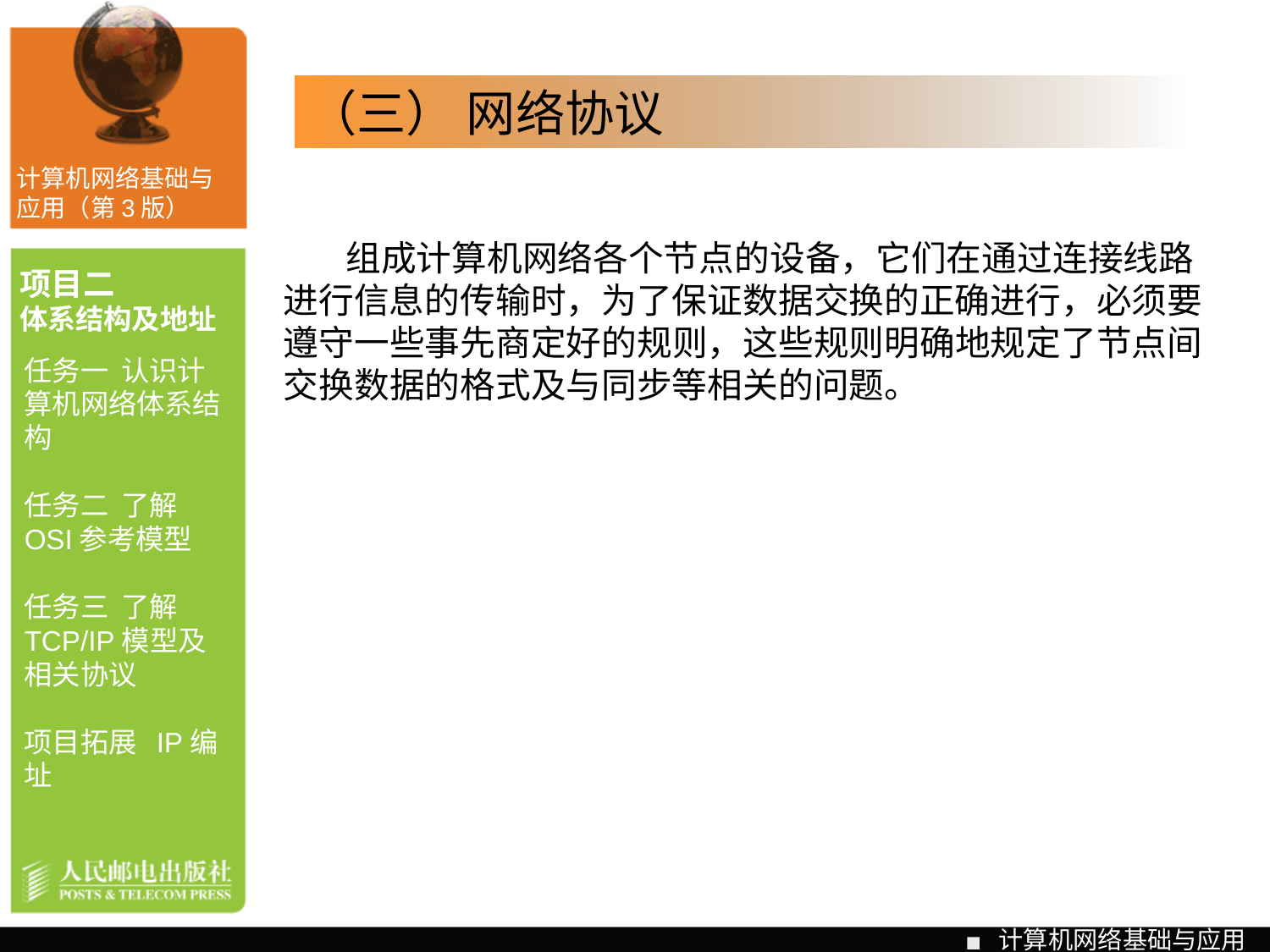

（三） 网络协议
计算机网络基础与应用（第3版）
组成计算机网络各个节点的设备，它们在通过连接线路进行信息的传输时，为了保证数据交换的正确进行，必须要遵守一些事先商定好的规则，这些规则明确地规定了节点间交换数据的格式及与同步等相关的问题。
项目二
体系结构及地址
任务一  认识计算机网络体系结构

任务二  了解OSI参考模型

任务三  了解TCP/IP模型及相关协议

项目拓展  IP编址

计算机网络基础与应用